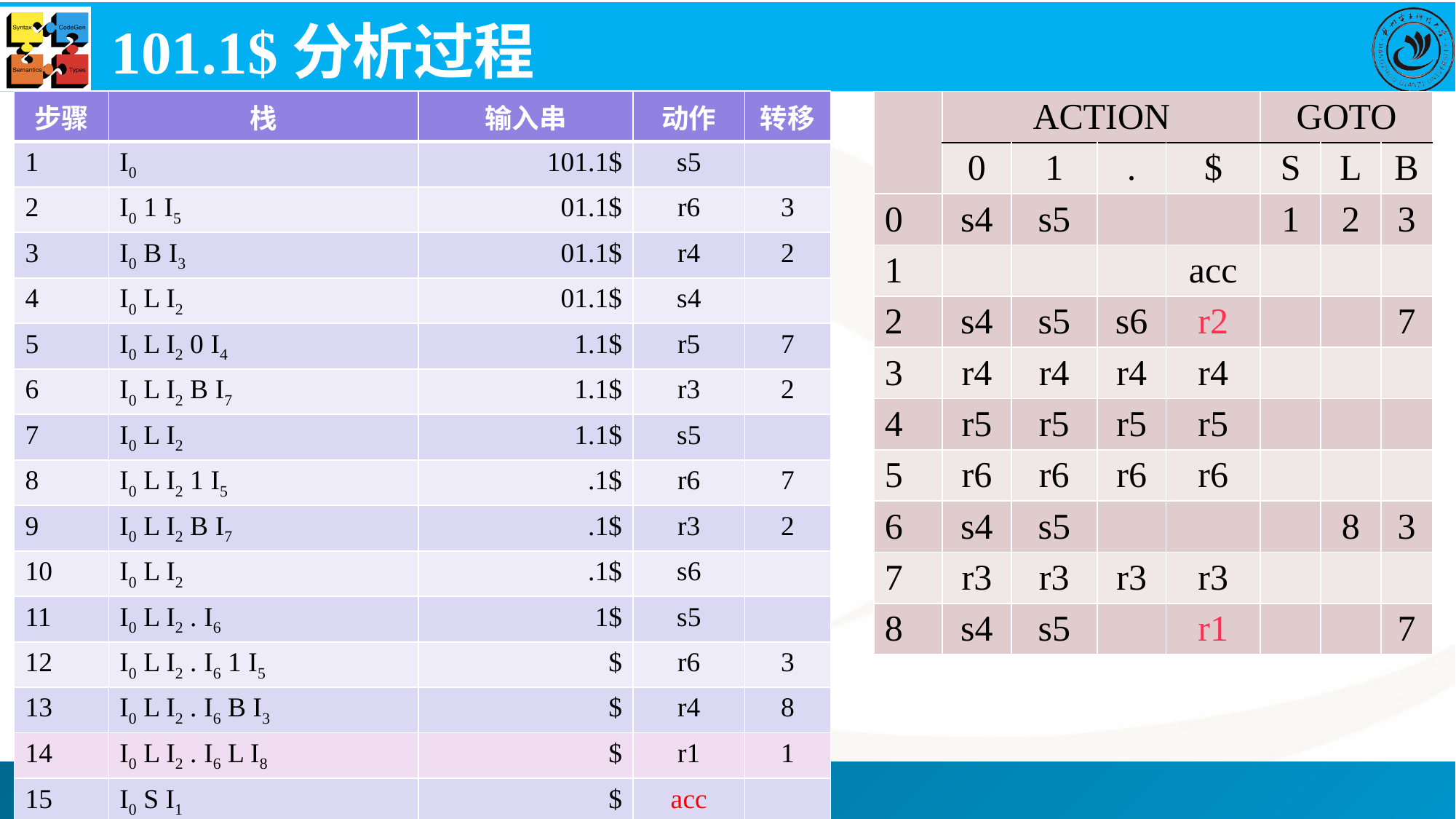

# 101.1$分析过程
| 步骤 | 栈 | 输入串 | 动作 | 转移 |
| --- | --- | --- | --- | --- |
| 1 | I0 | 101.1$ | s5 |  |
| 2 | I0 1 I5 | 01.1$ | r6 | 3 |
| 3 | I0 B I3 | 01.1$ | r4 | 2 |
| 4 | I0 L I2 | 01.1$ | s4 |  |
| 5 | I0 L I2 0 I4 | 1.1$ | r5 | 7 |
| 6 | I0 L I2 B I7 | 1.1$ | r3 | 2 |
| 7 | I0 L I2 | 1.1$ | s5 |  |
| 8 | I0 L I2 1 I5 | .1$ | r6 | 7 |
| 9 | I0 L I2 B I7 | .1$ | r3 | 2 |
| 10 | I0 L I2 | .1$ | s6 |  |
| 11 | I0 L I2 . I6 | 1$ | s5 |  |
| 12 | I0 L I2 . I6 1 I5 | $ | r6 | 3 |
| 13 | I0 L I2 . I6 B I3 | $ | r4 | 8 |
| 14 | I0 L I2 . I6 L I8 | $ | r1 | 1 |
| 15 | I0 S I1 | $ | acc |  |
|  | ACTION |  |  |  | GOTO |  |  |
| --- | --- | --- | --- | --- | --- | --- | --- |
|  | 0 | 1 | . | $ | S | L | B |
| 0 | s4 | s5 |  |  | 1 | 2 | 3 |
| 1 |  |  |  | acc |  |  |  |
| 2 | s4 | s5 | s6 | r2 |  |  | 7 |
| 3 | r4 | r4 | r4 | r4 |  |  |  |
| 4 | r5 | r5 | r5 | r5 |  |  |  |
| 5 | r6 | r6 | r6 | r6 |  |  |  |
| 6 | s4 | s5 |  |  |  | 8 | 3 |
| 7 | r3 | r3 | r3 | r3 |  |  |  |
| 8 | s4 | s5 |  | r1 |  |  | 7 |